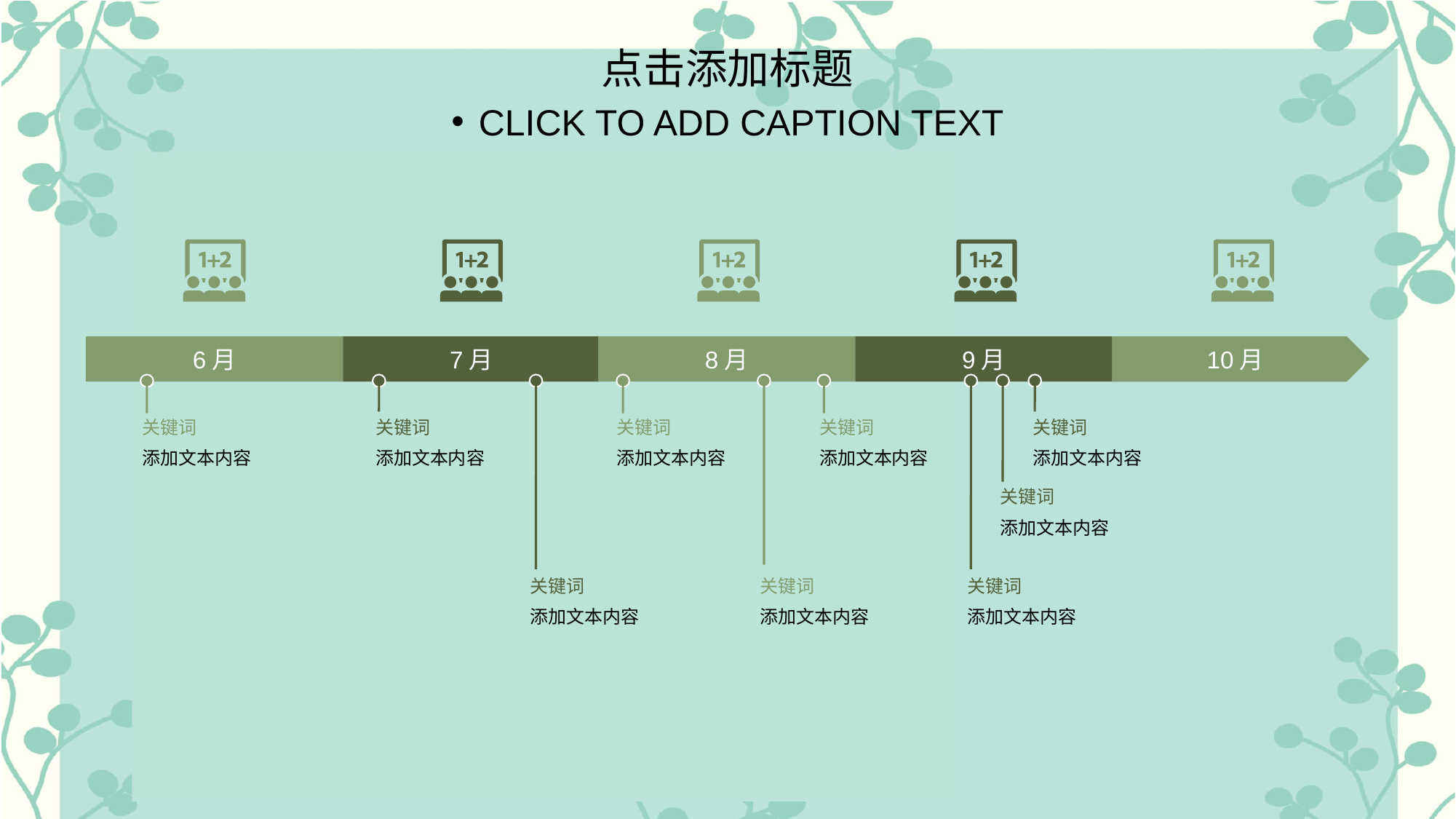

点击添加标题
CLICK TO ADD CAPTION TEXT

6月
7月
8月
9月
10月

关键词
添加文本内容
关键词
添加文本内容
关键词
添加文本内容
关键词
添加文本内容
关键词
添加文本内容
关键词
添加文本内容
关键词
添加文本内容
关键词
添加文本内容
关键词
添加文本内容